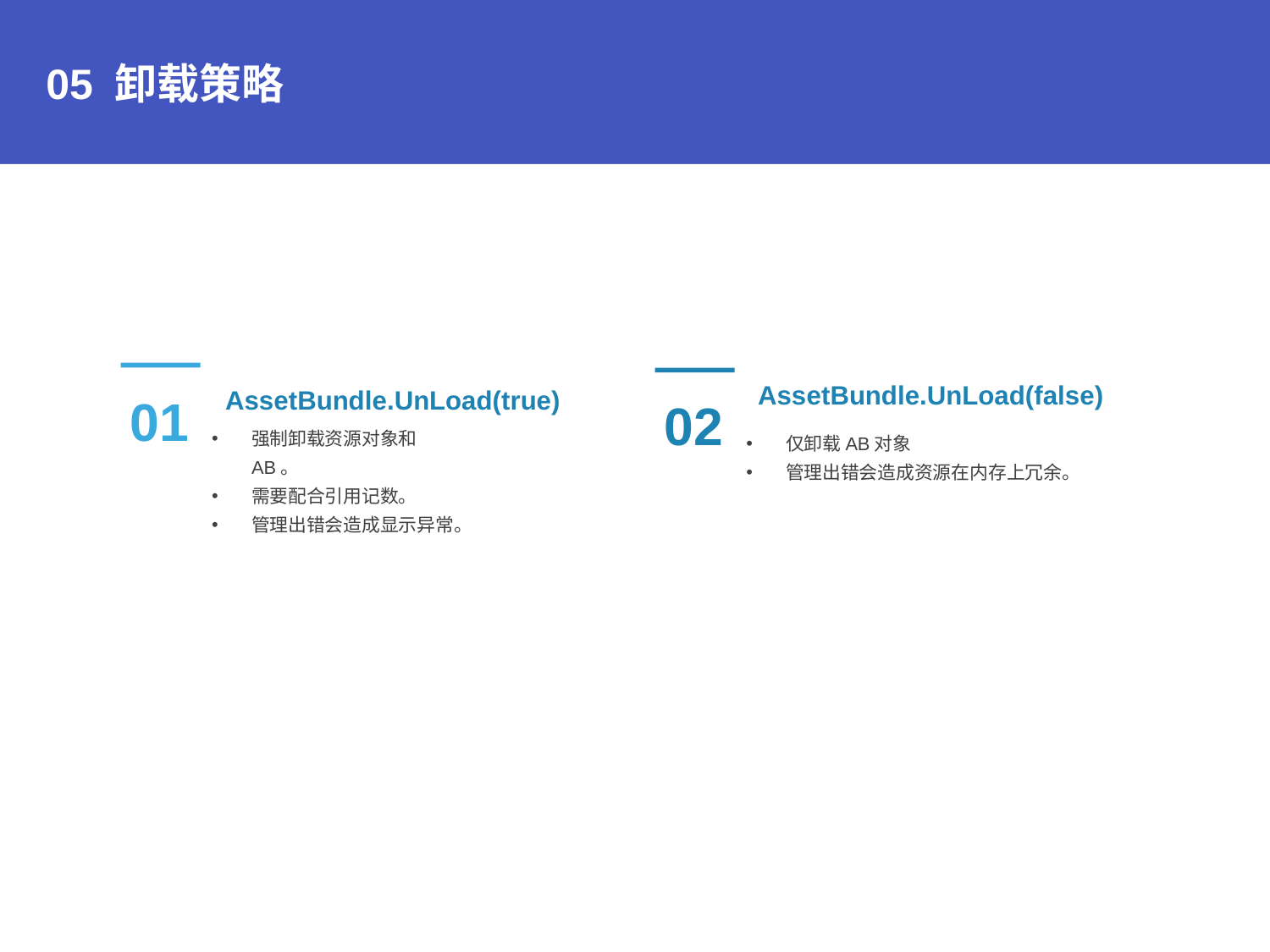

05 卸载策略
01

AssetBundle.UnLoad(true)
02

AssetBundle.UnLoad(false)
强制卸载资源对象和AB。
需要配合引用记数。
管理出错会造成显示异常。

仅卸载AB对象
管理出错会造成资源在内存上冗余。